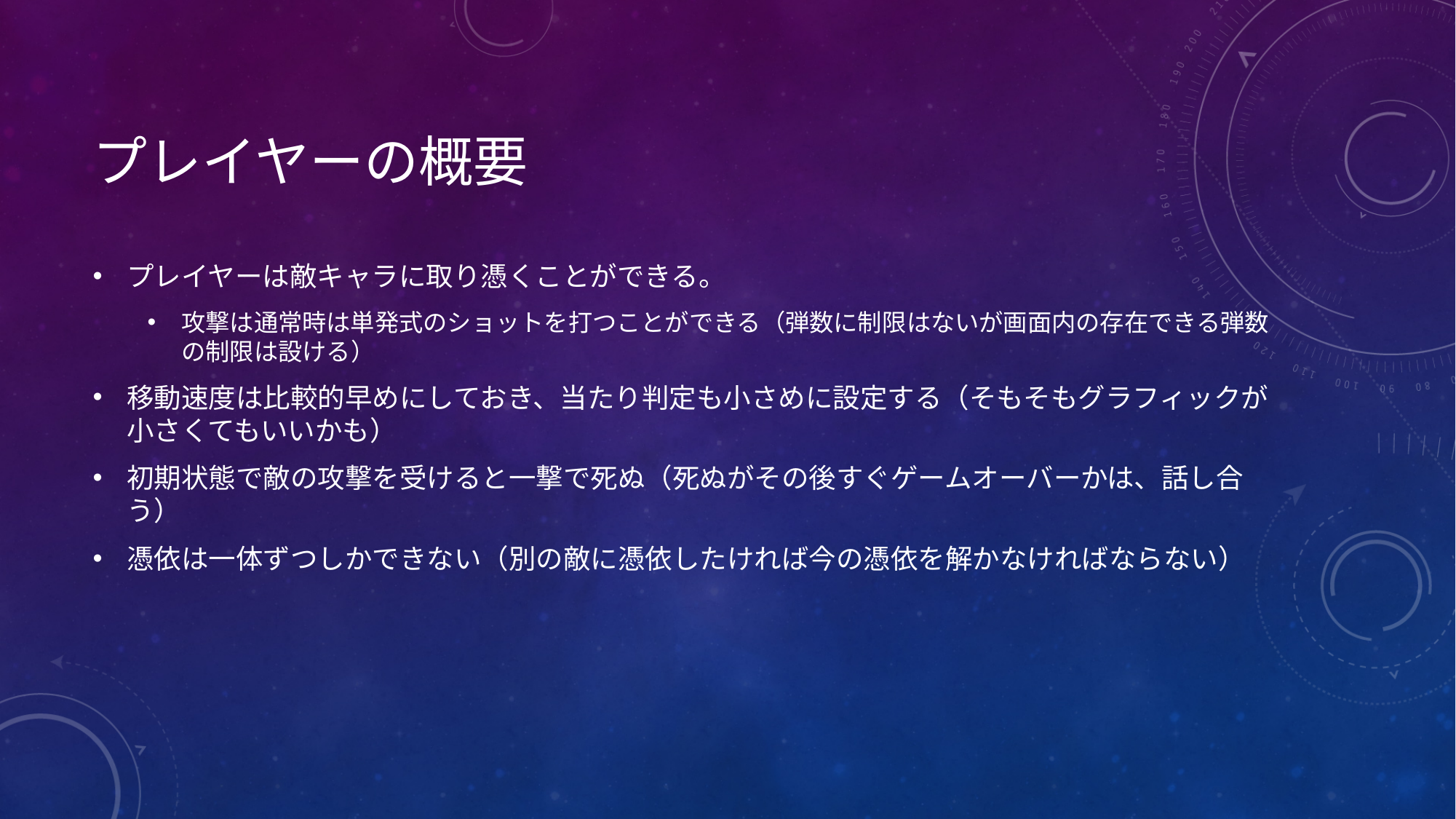

# プレイヤーの概要
プレイヤーは敵キャラに取り憑くことができる。
攻撃は通常時は単発式のショットを打つことができる（弾数に制限はないが画面内の存在できる弾数の制限は設ける）
移動速度は比較的早めにしておき、当たり判定も小さめに設定する（そもそもグラフィックが小さくてもいいかも）
初期状態で敵の攻撃を受けると一撃で死ぬ（死ぬがその後すぐゲームオーバーかは、話し合う）
憑依は一体ずつしかできない（別の敵に憑依したければ今の憑依を解かなければならない）